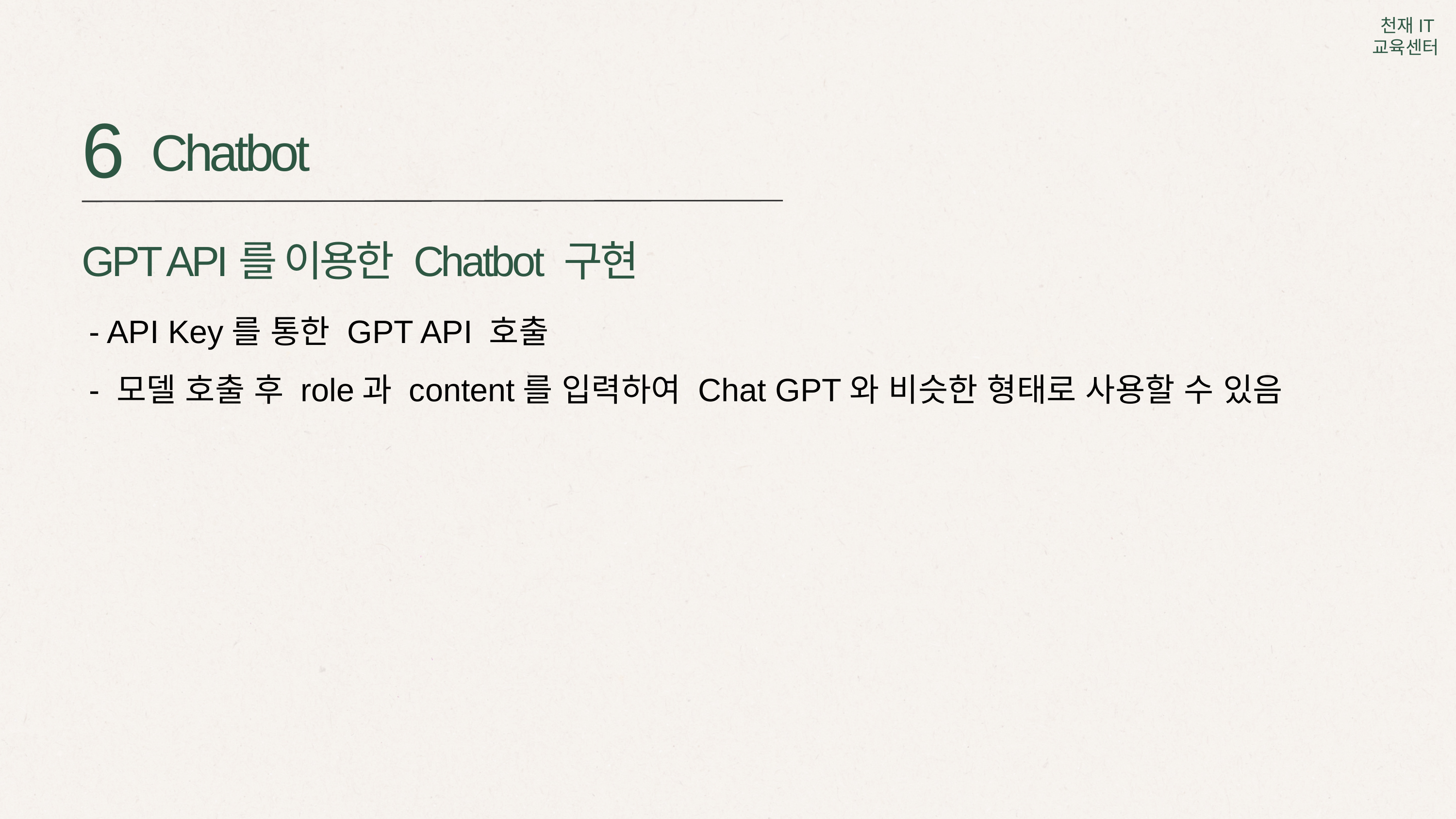

6
Chatbot

GPT API를 이용한 Chatbot 구현
- API Key를 통한 GPT API 호출
- 모델 호출 후 role과 content를 입력하여 Chat GPT와 비슷한 형태로 사용할 수 있음